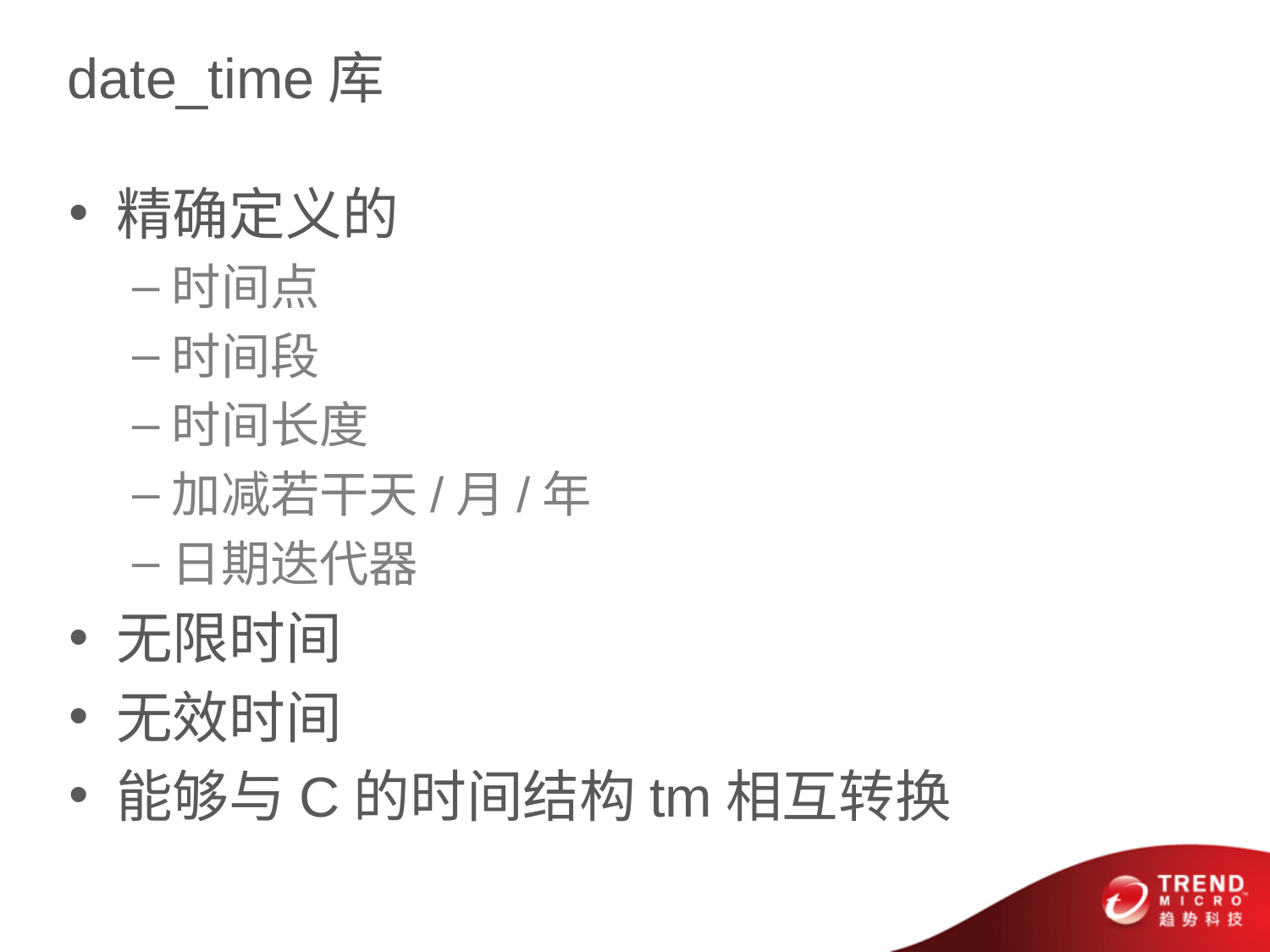

# date_time库
精确定义的
时间点
时间段
时间长度
加减若干天/月/年
日期迭代器
无限时间
无效时间
能够与C的时间结构tm相互转换